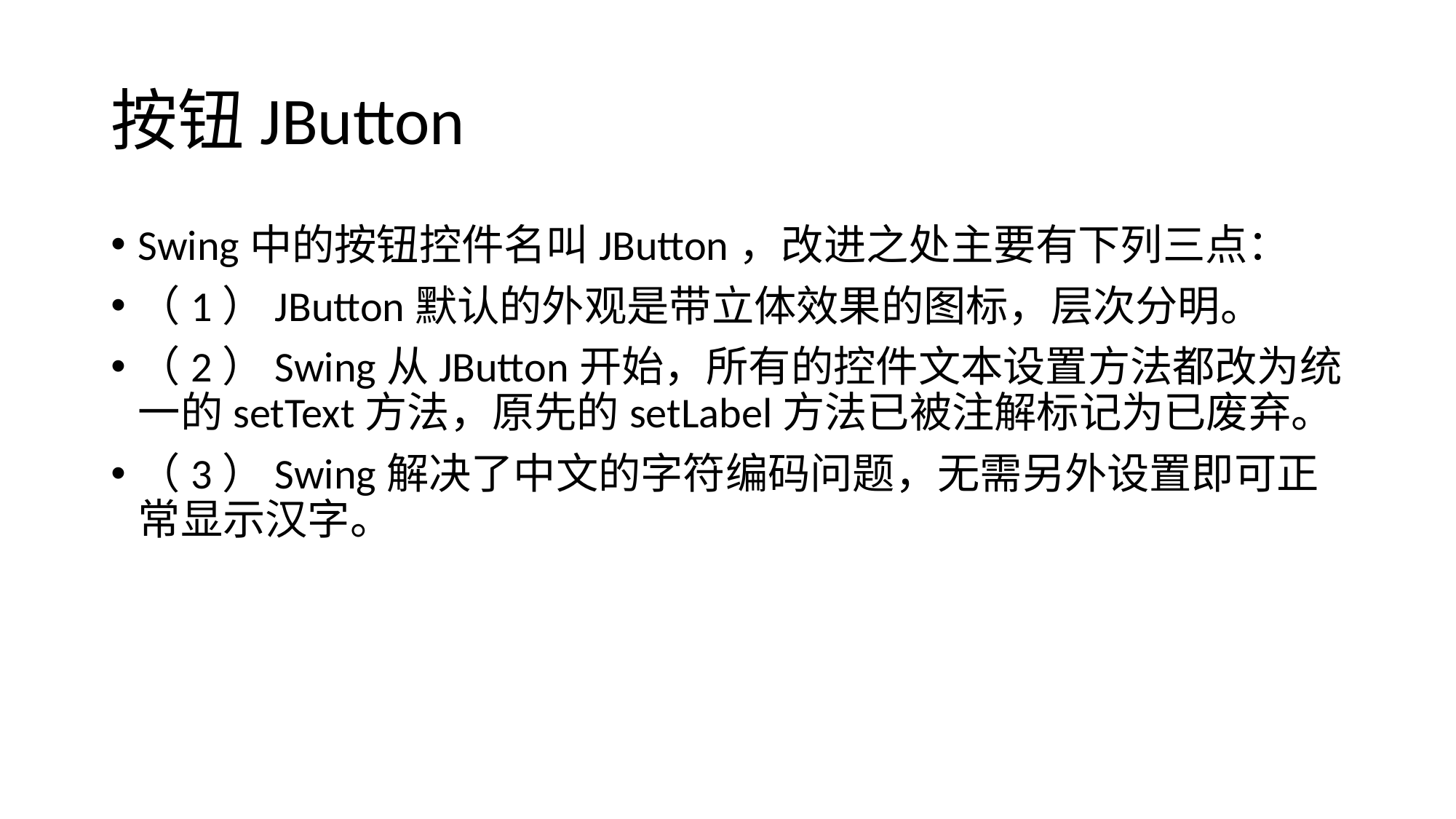

# 按钮JButton
Swing中的按钮控件名叫JButton，改进之处主要有下列三点：
（1）JButton默认的外观是带立体效果的图标，层次分明。
（2）Swing从JButton开始，所有的控件文本设置方法都改为统一的setText方法，原先的setLabel方法已被注解标记为已废弃。
（3）Swing解决了中文的字符编码问题，无需另外设置即可正常显示汉字。